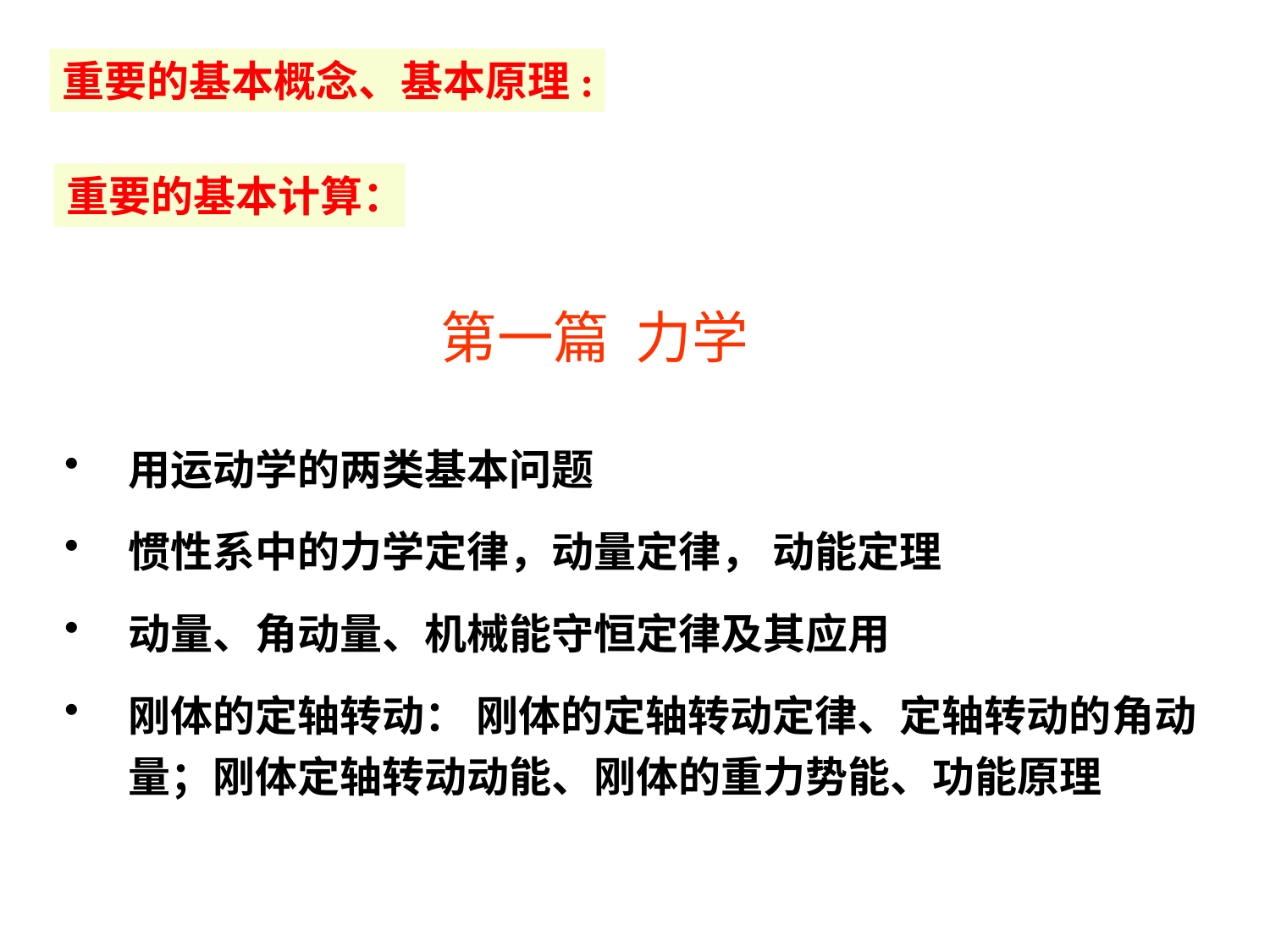

重要的基本概念、基本原理:
重要的基本计算：
第一篇  力学
用运动学的两类基本问题
惯性系中的力学定律，动量定律， 动能定理
动量、角动量、机械能守恒定律及其应用
刚体的定轴转动： 刚体的定轴转动定律、定轴转动的角动量；刚体定轴转动动能、刚体的重力势能、功能原理